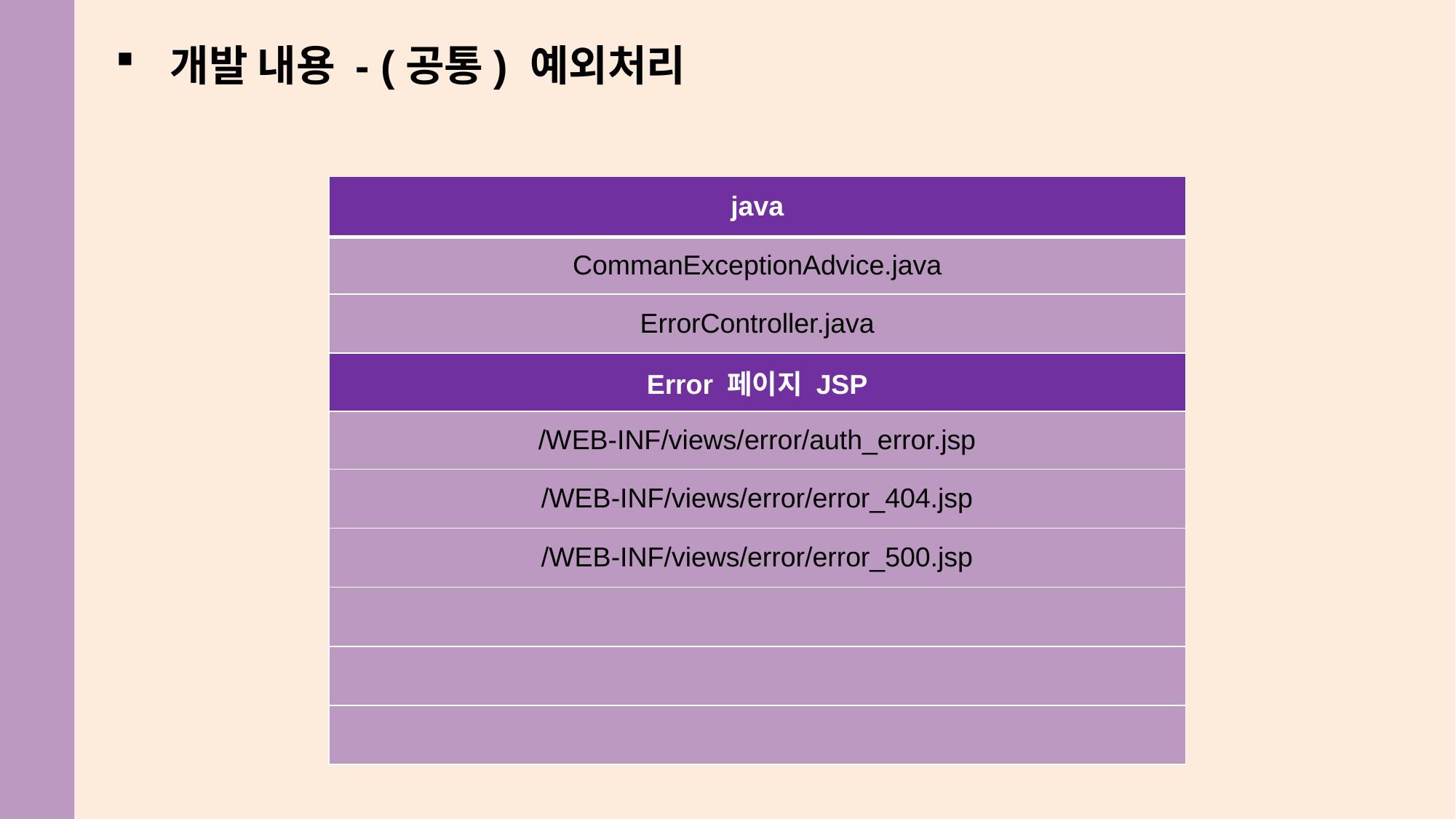

개발 내용 - (공통) 예외처리
| java |
| --- |
| CommanExceptionAdvice.java |
| ErrorController.java |
| Error 페이지 JSP |
| /WEB-INF/views/error/auth\_error.jsp |
| /WEB-INF/views/error/error\_404.jsp |
| /WEB-INF/views/error/error\_500.jsp |
|  |
|  |
|  |